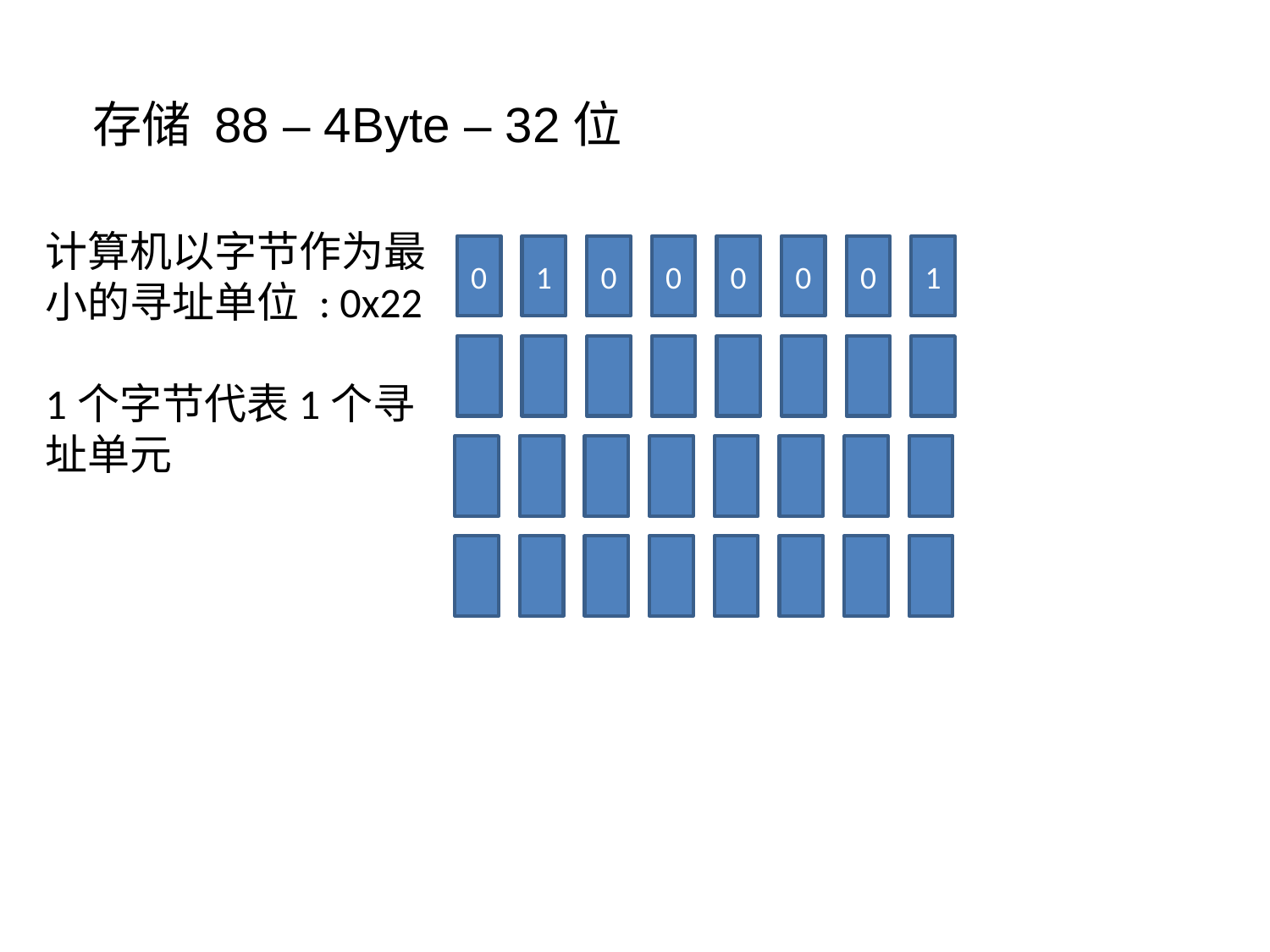

存储 88 – 4Byte – 32位
计算机以字节作为最小的寻址单位 : 0x22

1个字节代表1个寻址单元
0
1
0
0
0
0
0
1